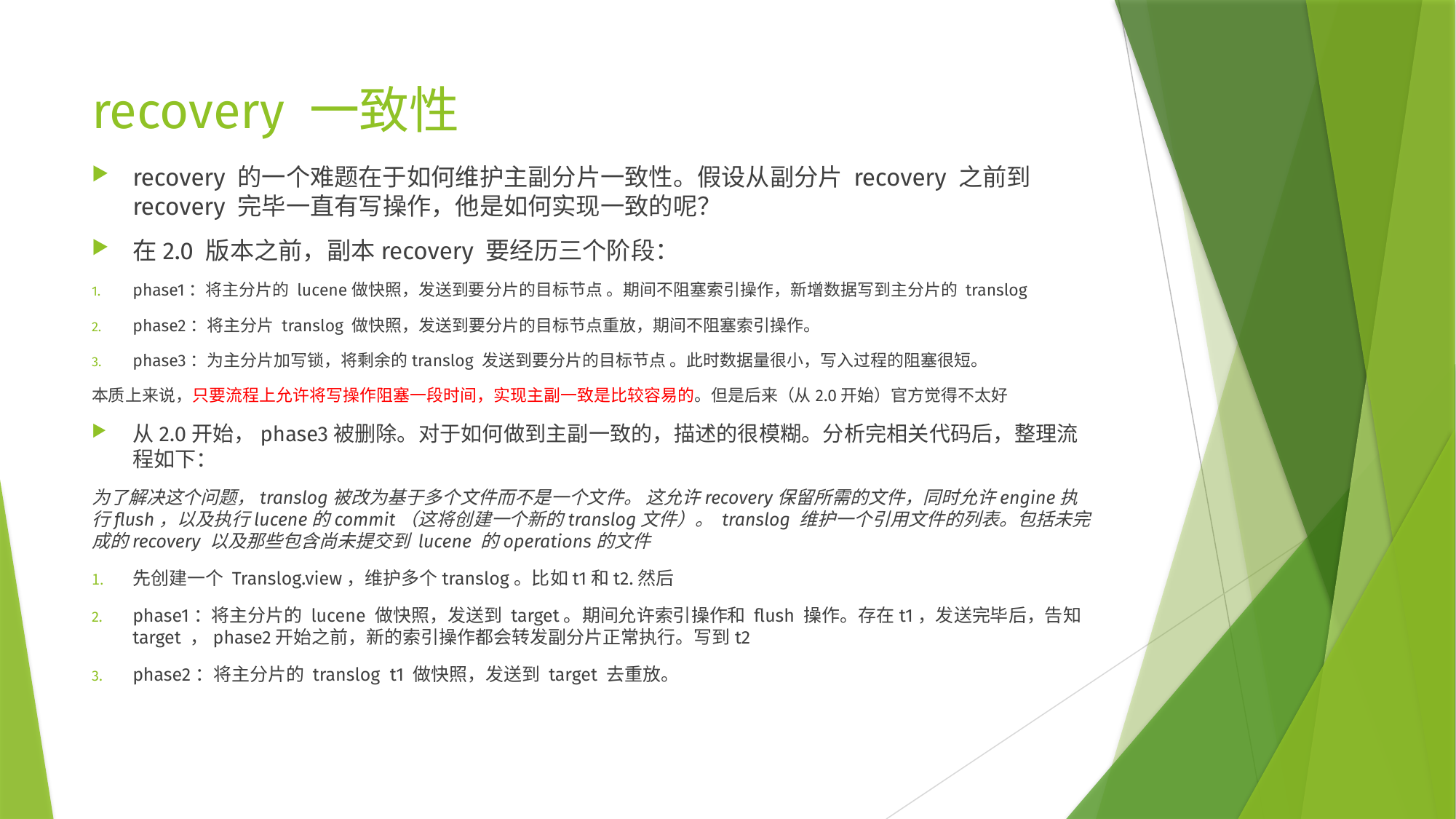

# recovery 一致性
recovery 的一个难题在于如何维护主副分片一致性。假设从副分片 recovery 之前到 recovery 完毕一直有写操作，他是如何实现一致的呢？
在2.0 版本之前，副本recovery 要经历三个阶段：
phase1：将主分片的 lucene做快照，发送到要分片的目标节点 。期间不阻塞索引操作，新增数据写到主分片的 translog
phase2：将主分片 translog 做快照，发送到要分片的目标节点重放，期间不阻塞索引操作。
phase3：为主分片加写锁，将剩余的translog 发送到要分片的目标节点 。此时数据量很小，写入过程的阻塞很短。
本质上来说，只要流程上允许将写操作阻塞一段时间，实现主副一致是比较容易的。但是后来（从2.0开始）官方觉得不太好
从2.0开始，phase3被删除。对于如何做到主副一致的，描述的很模糊。分析完相关代码后，整理流程如下：
为了解决这个问题，translog被改为基于多个文件而不是一个文件。 这允许recovery保留所需的文件，同时允许engine执行flush，以及执行lucene的commit（这将创建一个新的translog文件）。 translog 维护一个引用文件的列表。包括未完成的recovery 以及那些包含尚未提交到 lucene 的operations的文件
先创建一个 Translog.view，维护多个translog。比如t1和t2.然后
phase1：将主分片的 lucene 做快照，发送到 target。期间允许索引操作和 flush 操作。存在t1，发送完毕后，告知 target ，phase2开始之前，新的索引操作都会转发副分片正常执行。写到t2
phase2：将主分片的 translog  t1 做快照，发送到 target 去重放。